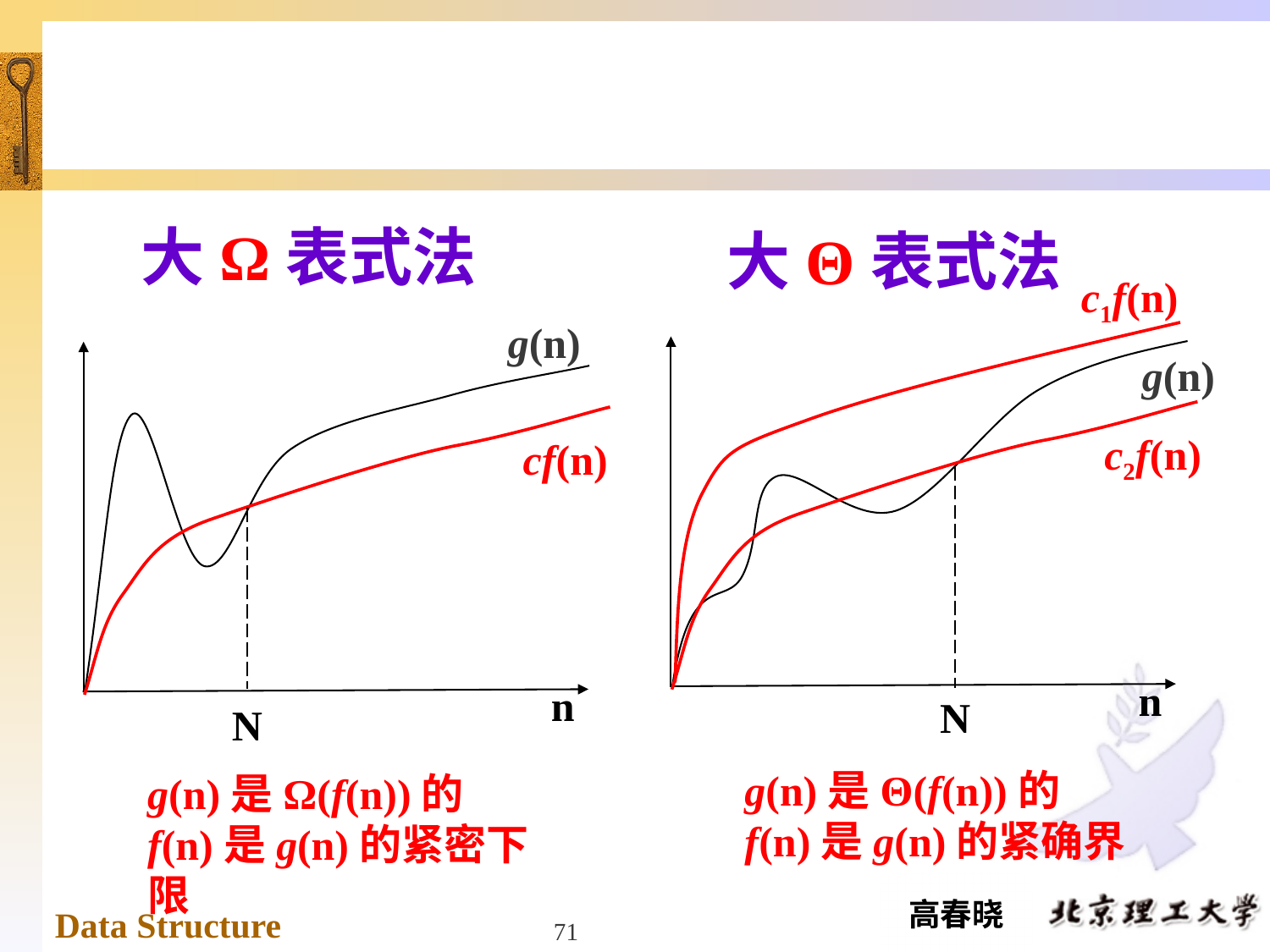

#
大Ω表式法
大Θ表式法
c1f(n)
g(n)

g(n)

c2f(n)
cf(n)
n
n
N
N
g(n)是Θ(f(n))的
f(n)是g(n)的紧确界

g(n)是Ω(f(n))的
f(n)是g(n)的紧密下限

71